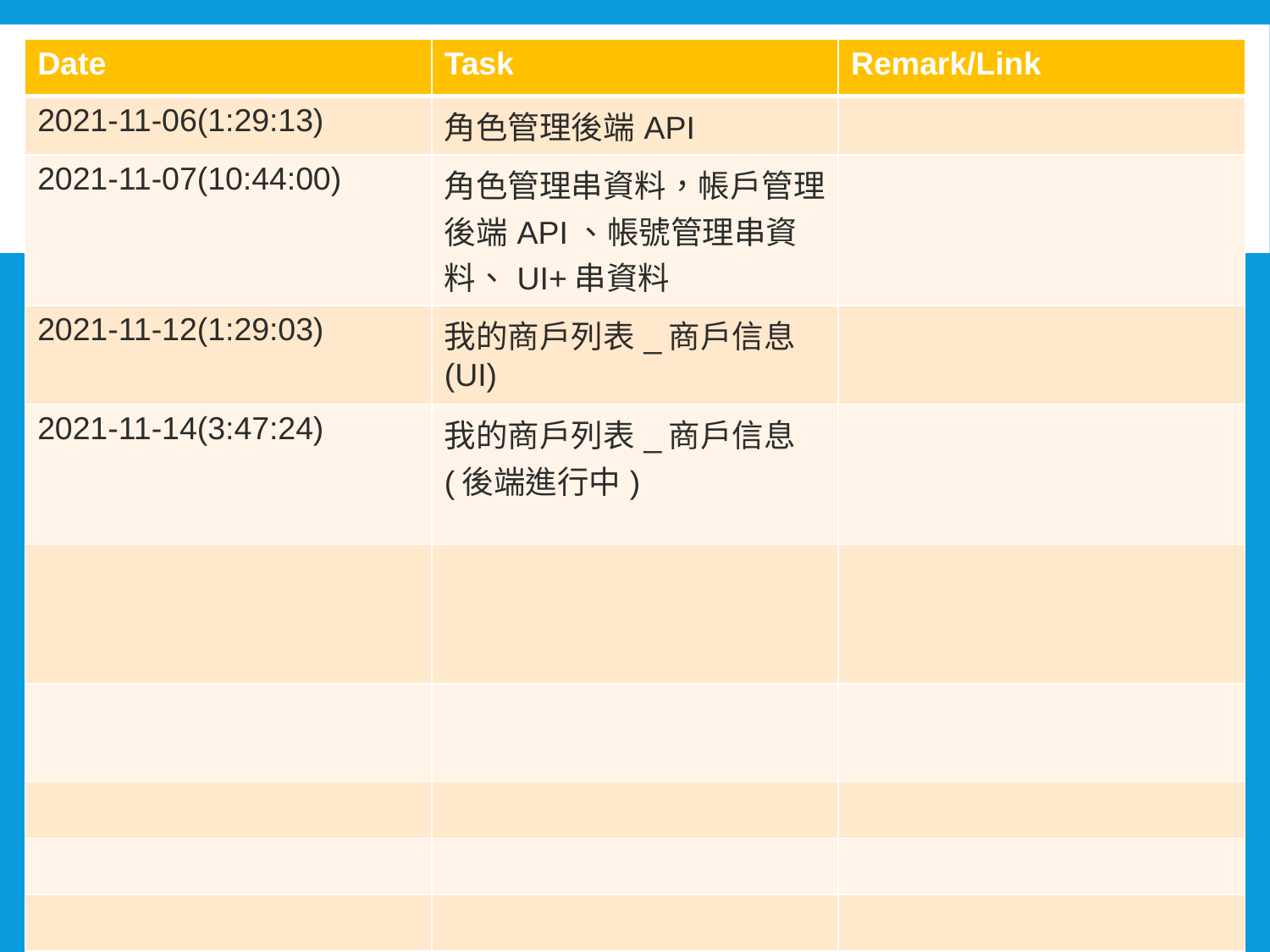

| Date | Task | Remark/Link |
| --- | --- | --- |
| 2021-11-06(1:29:13) | 角色管理後端API |  |
| 2021-11-07(10:44:00) | 角色管理串資料，帳戶管理後端API、帳號管理串資料、UI+串資料 |  |
| 2021-11-12(1:29:03) | 我的商户列表\_商户信息(UI) |  |
| 2021-11-14(3:47:24) | 我的商户列表\_商户信息(後端進行中) |  |
|  |  |  |
|  |  |  |
|  |  |  |
|  |  |  |
|  |  |  |
|  |  |  |
#